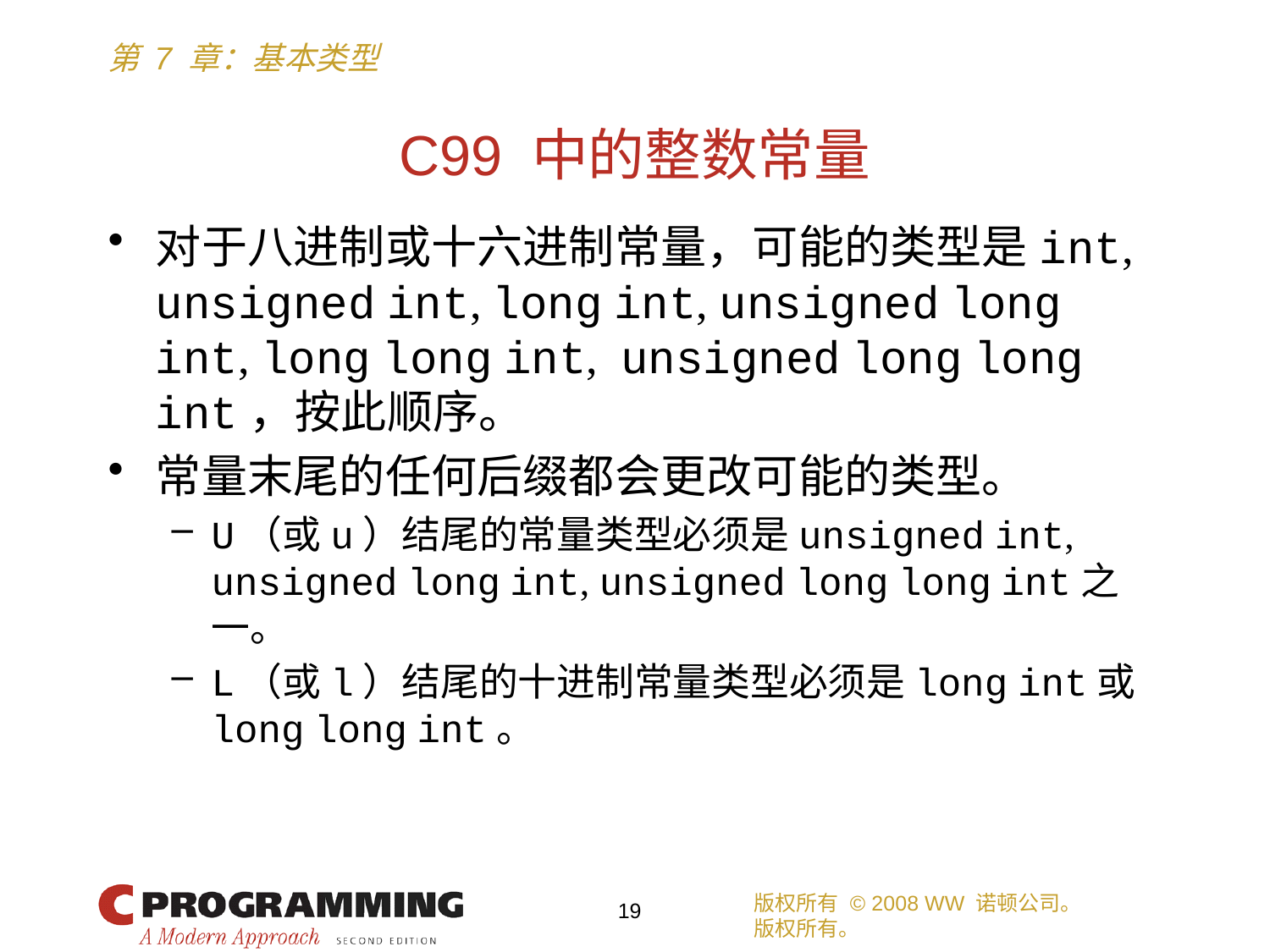

# C99 中的整数常量
对于八进制或十六进制常量，可能的类型是int, unsigned int, long int, unsigned long int, long long int,  unsigned long long int，按此顺序。
常量末尾的任何后缀都会更改可能的类型。
U（或u）结尾的常量类型必须是unsigned int, unsigned long int, unsigned long long int之一。
L（或l）结尾的十进制常量类型必须是long int或 long long int。

版权所有 © 2008 WW 诺顿公司。
版权所有。
19